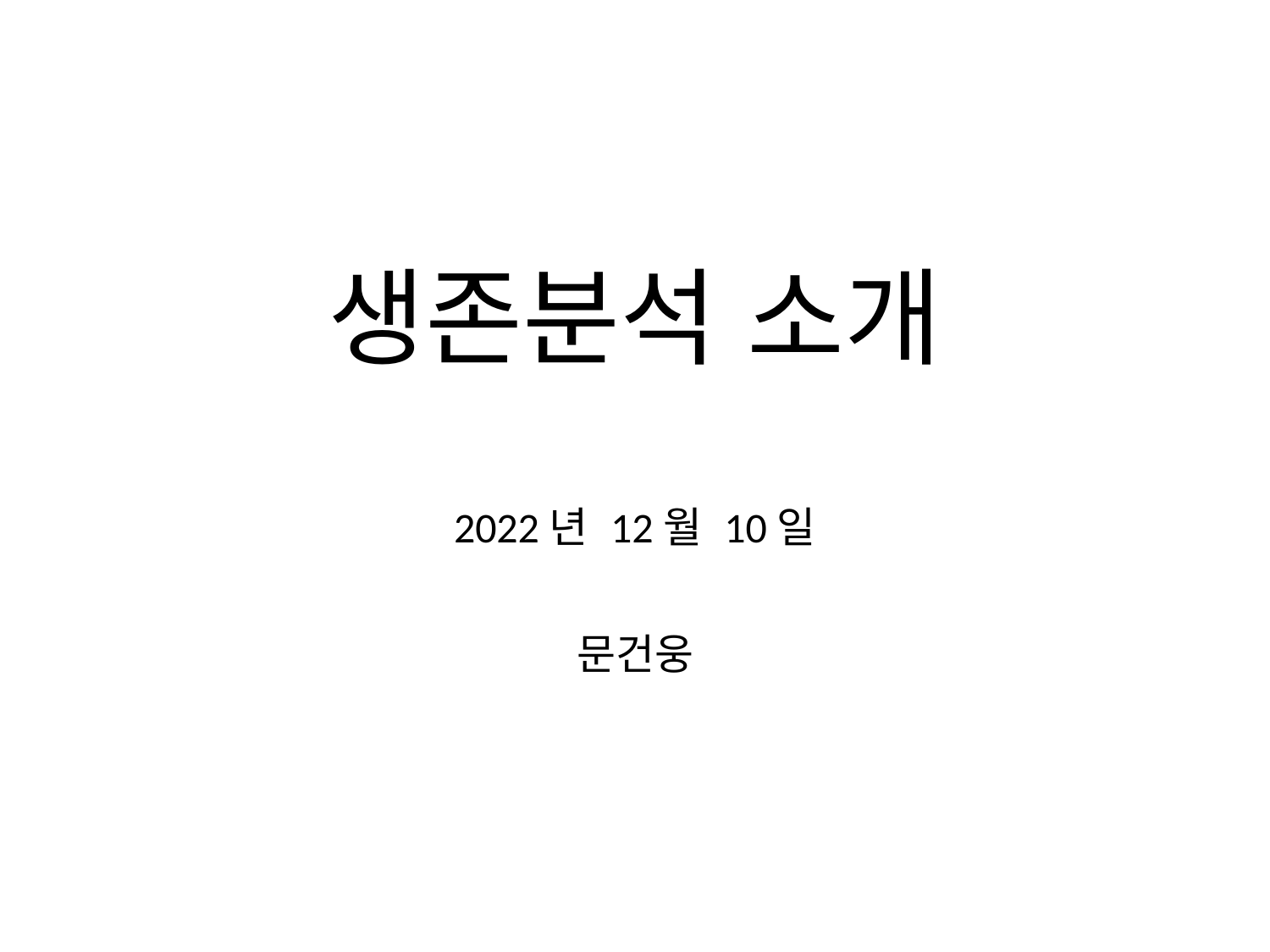

# 생존분석 소개
2022년 12월 10일

문건웅